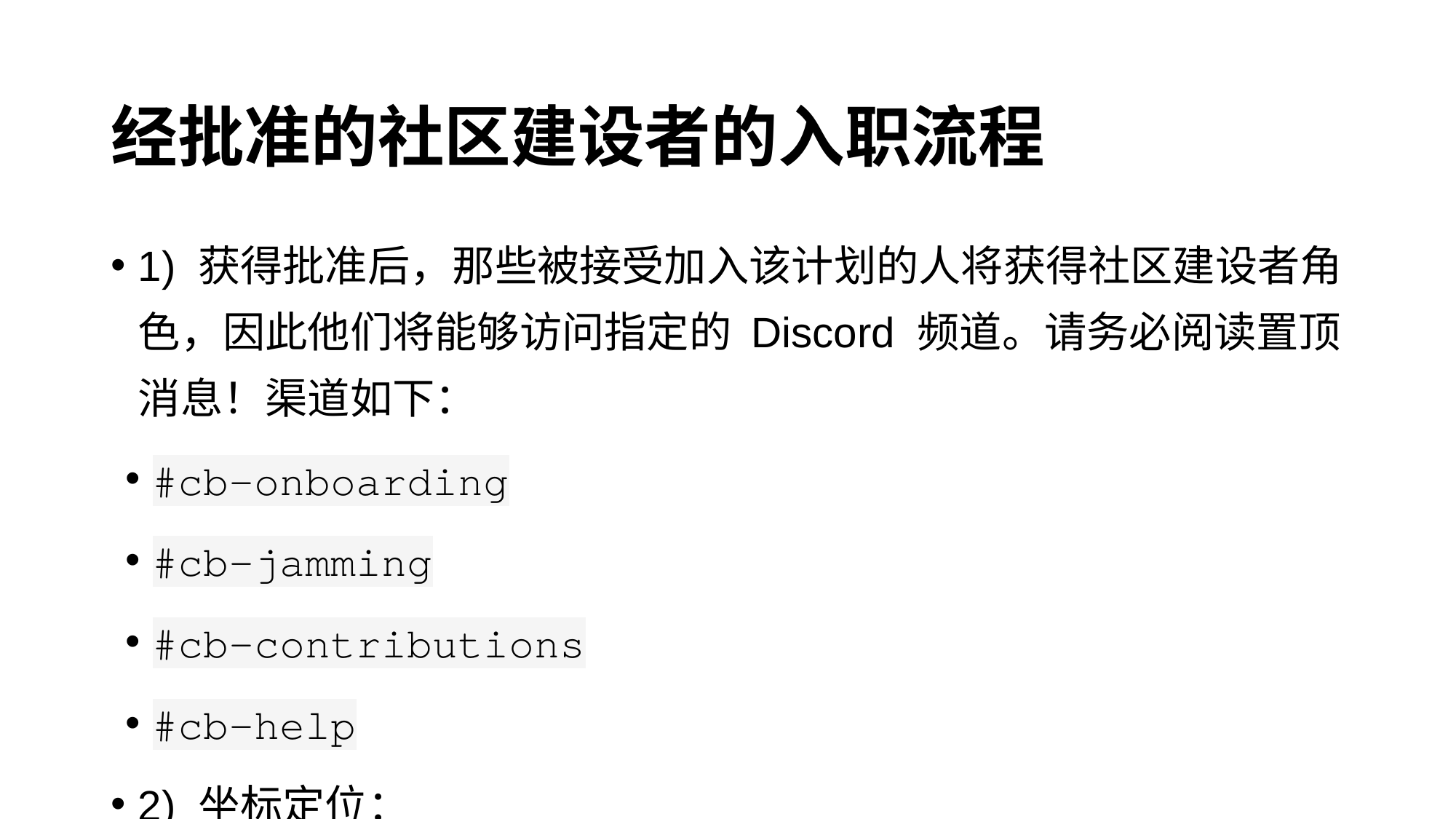

# 经批准的社区建设者的入职流程
1) 获得批准后，那些被接受加入该计划的人将获得社区建设者角色，因此他们将能够访问指定的 Discord 频道。请务必阅读置顶消息！渠道如下：
#cb-onboarding
#cb-jamming
#cb-contributions
#cb-help
2) 坐标定位：
社区建设者也将被添加到 Coordinape 投票圈中，使他们能够为彼此的贡献和个人资料做出贡献并进行投票（Coordinape 还将在不久的将来举办一场投票说明会，以确保所有 CB 都知道如何使用该平台）即将到来的投票期）。